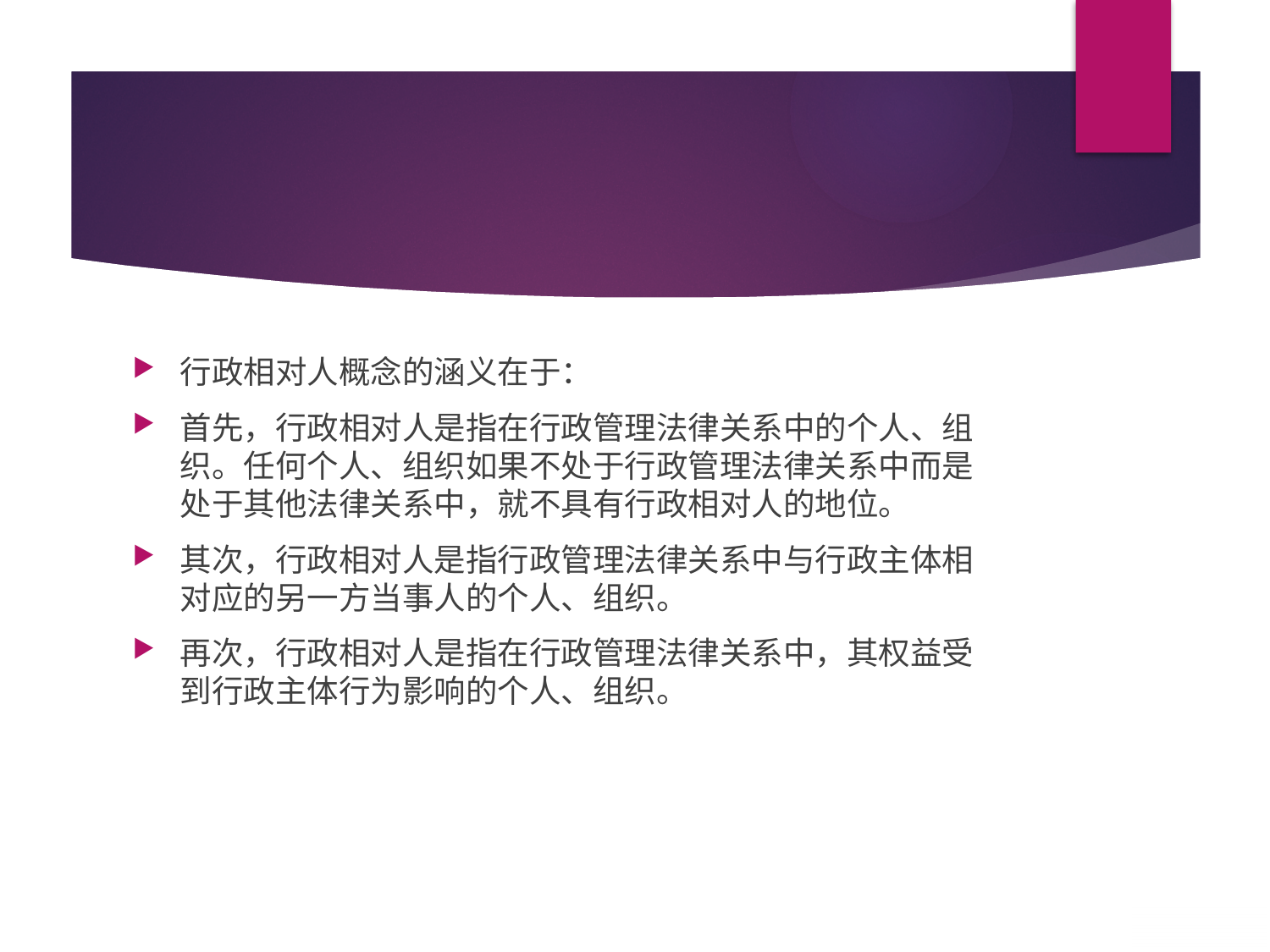

#
行政相对人概念的涵义在于：
首先，行政相对人是指在行政管理法律关系中的个人、组织。任何个人、组织如果不处于行政管理法律关系中而是处于其他法律关系中，就不具有行政相对人的地位。
其次，行政相对人是指行政管理法律关系中与行政主体相对应的另一方当事人的个人、组织。
再次，行政相对人是指在行政管理法律关系中，其权益受到行政主体行为影响的个人、组织。